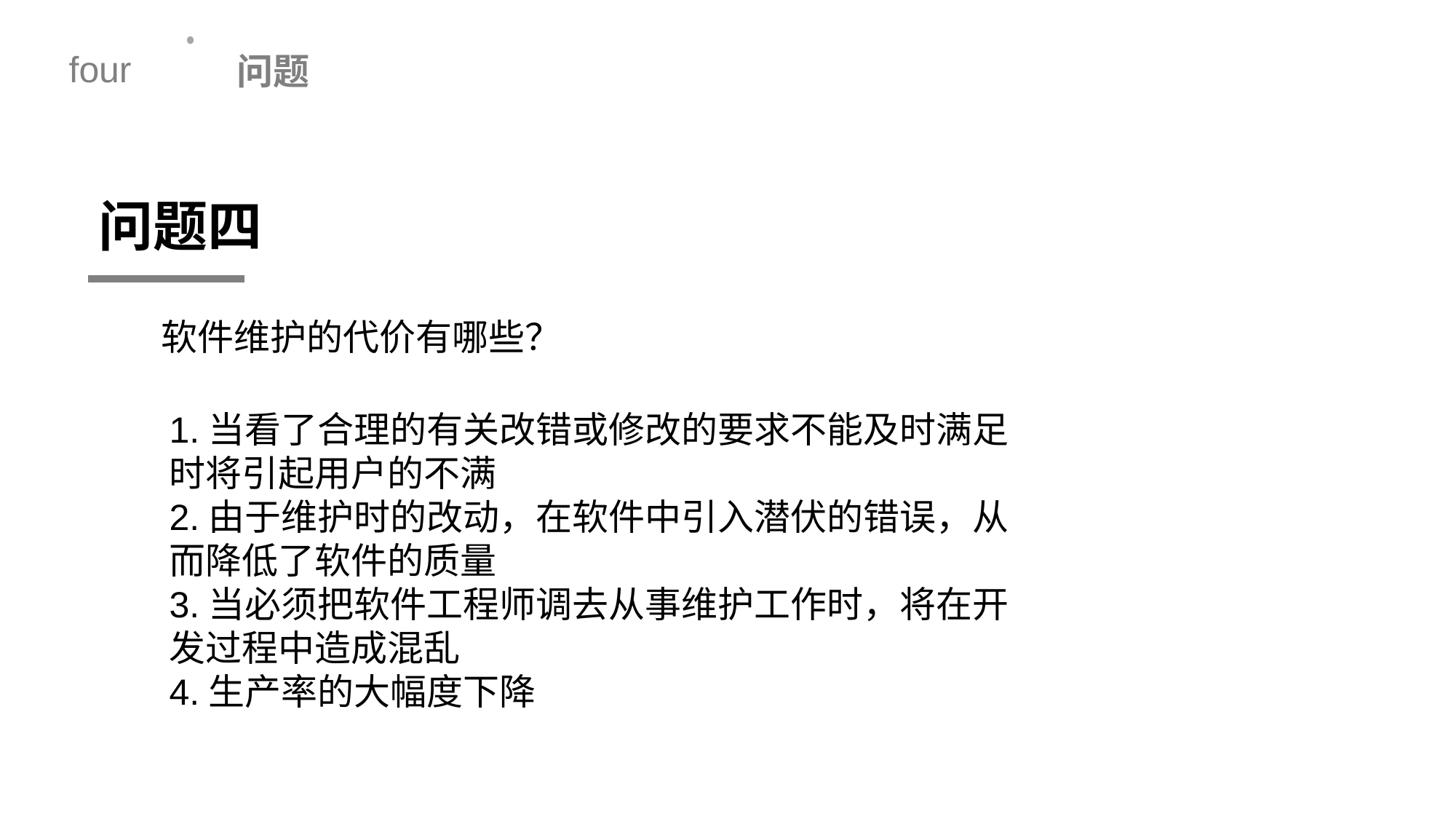

问题

four
问题四
软件维护的代价有哪些？
1.当看了合理的有关改错或修改的要求不能及时满足时将引起用户的不满
2.由于维护时的改动，在软件中引入潜伏的错误，从而降低了软件的质量
3.当必须把软件工程师调去从事维护工作时，将在开发过程中造成混乱
4.生产率的大幅度下降